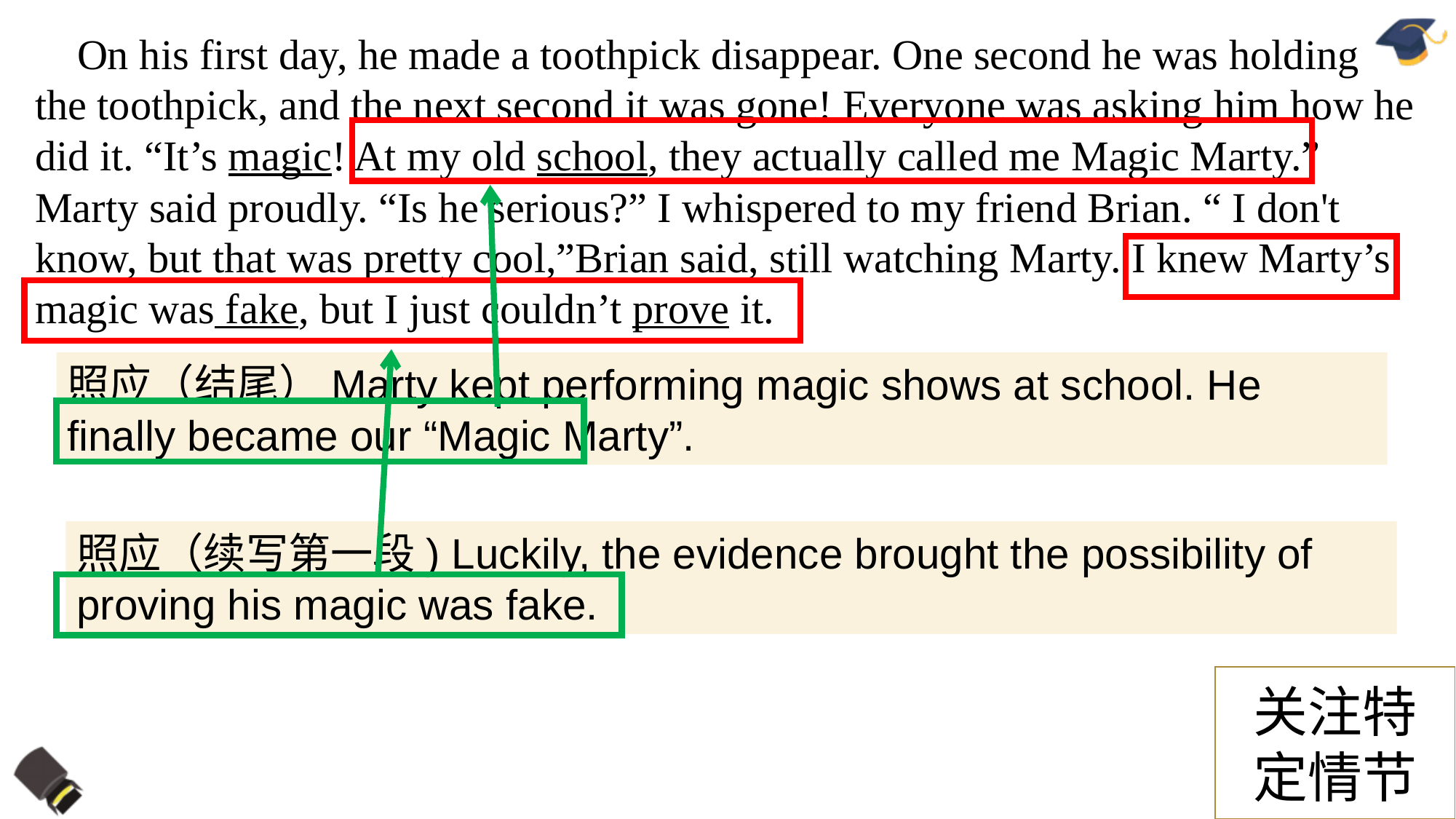

On his first day, he made a toothpick disappear. One second he was holding the toothpick, and the next second it was gone! Everyone was asking him how he did it. “It’s magic! At my old school, they actually called me Magic Marty.” Marty said proudly. “Is he serious?” I whispered to my friend Brian. “ I don't know, but that was pretty cool,”Brian said, still watching Marty. I knew Marty’s magic was fake, but I just couldn’t prove it.

照应（结尾）Marty kept performing magic shows at school. He finally became our “Magic Marty”.

照应（续写第一段) Luckily, the evidence brought the possibility of proving his magic was fake.

关注特
定情节